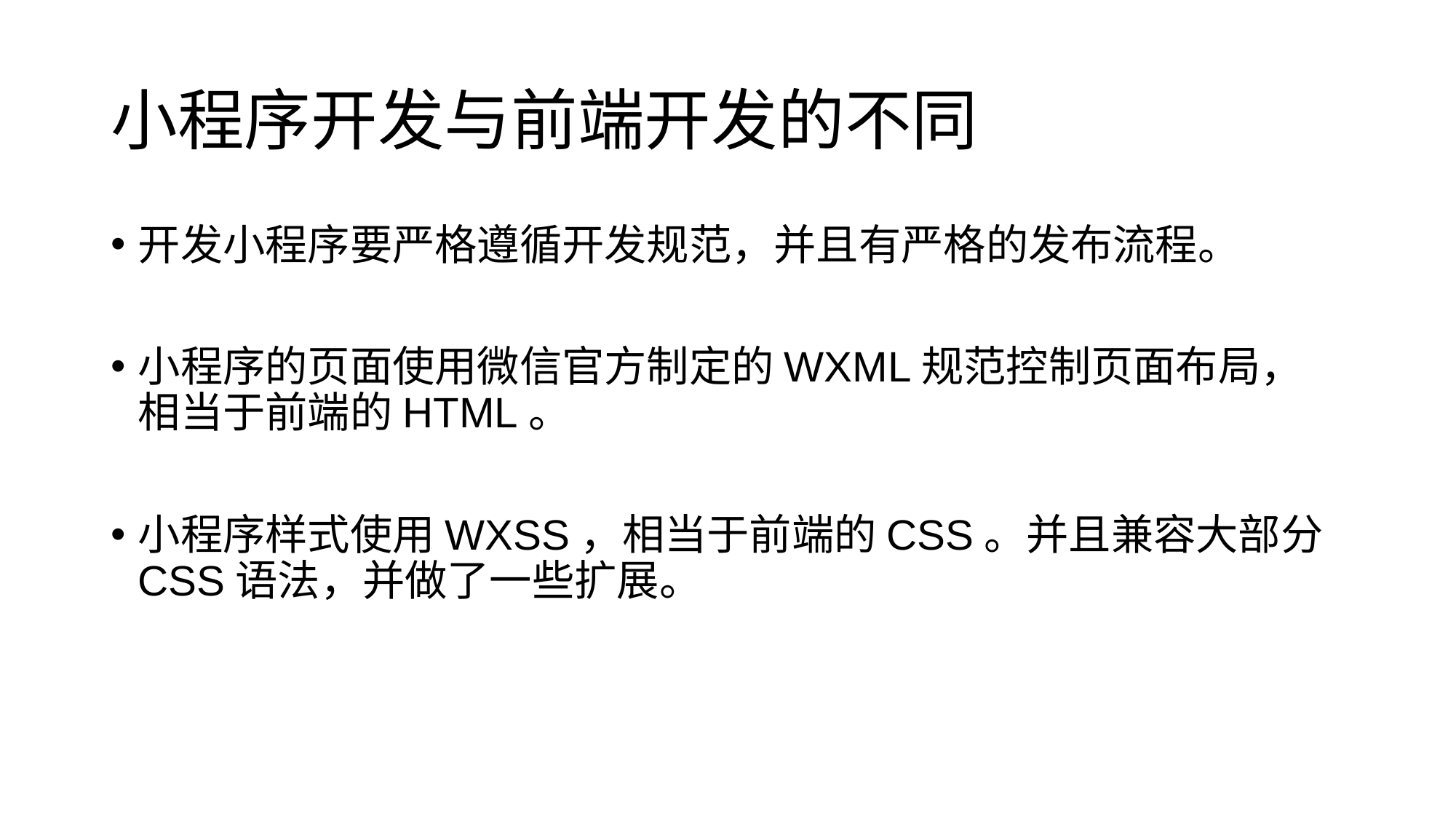

# 小程序开发与前端开发的不同
开发小程序要严格遵循开发规范，并且有严格的发布流程。

小程序的页面使用微信官方制定的WXML规范控制页面布局，相当于前端的HTML。

小程序样式使用WXSS，相当于前端的CSS。并且兼容大部分CSS语法，并做了一些扩展。